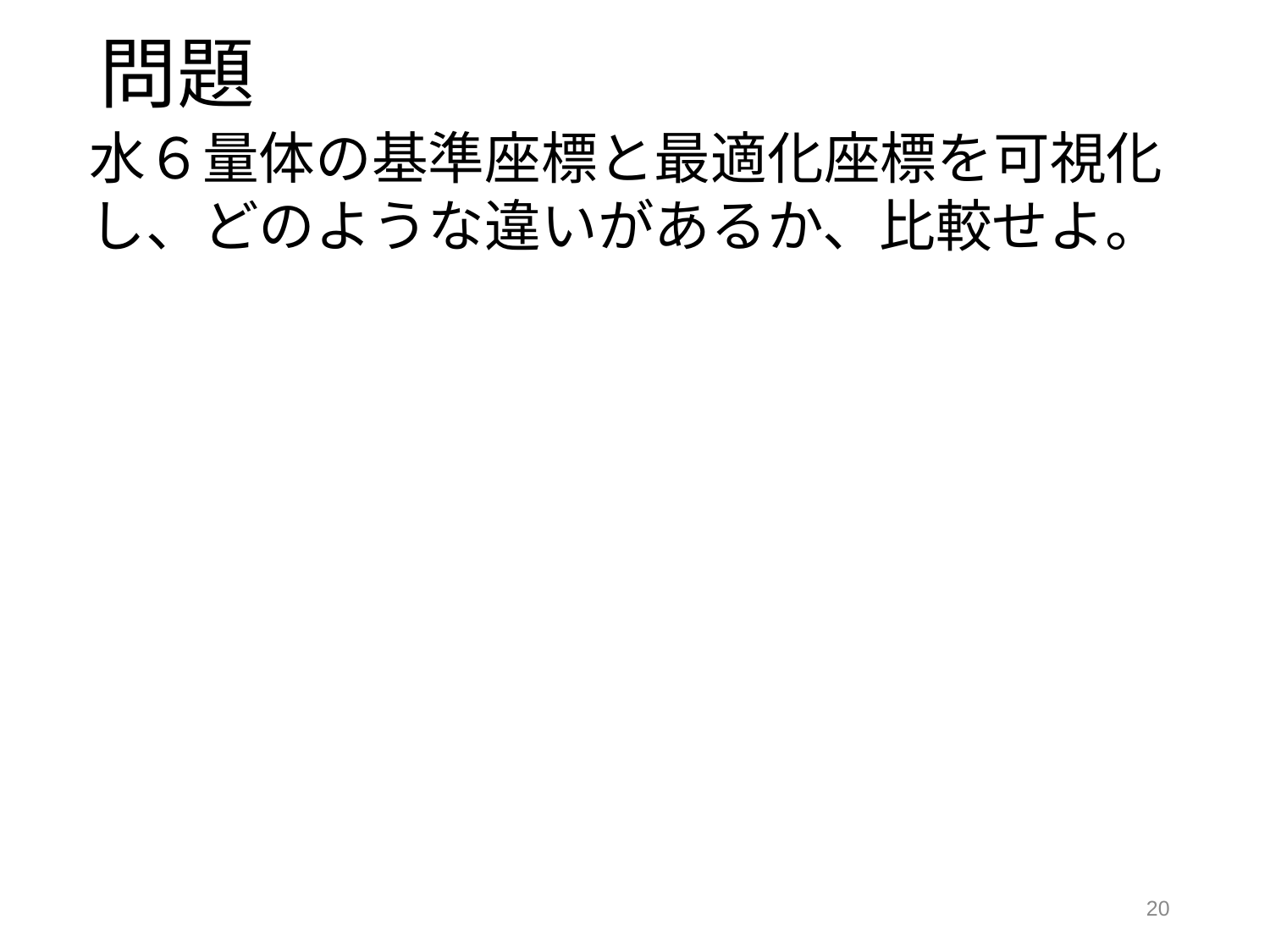

問題
水６量体の基準座標と最適化座標を可視化し、どのような違いがあるか、比較せよ。
20